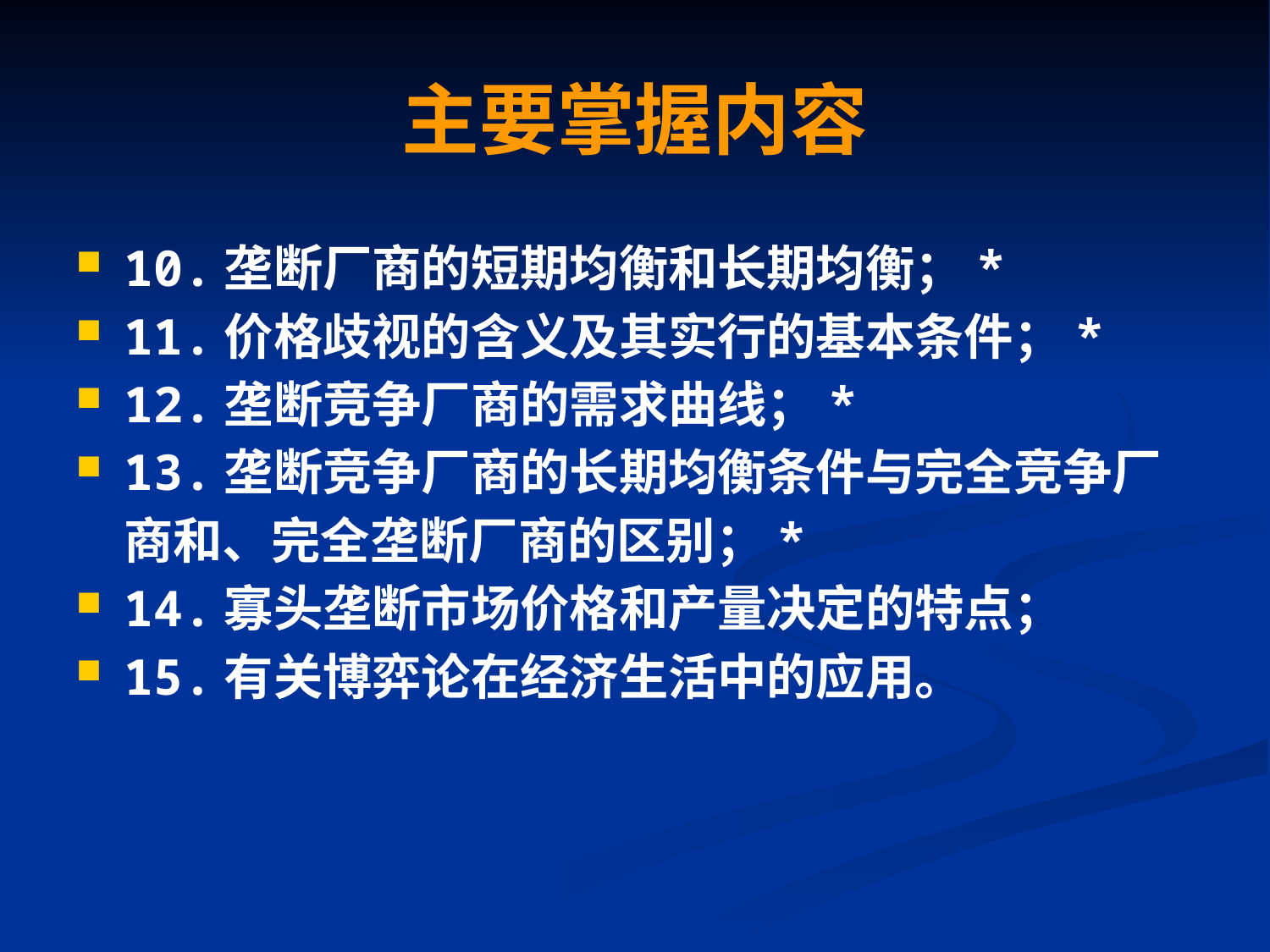

# 主要掌握内容
10.垄断厂商的短期均衡和长期均衡；*
11.价格歧视的含义及其实行的基本条件；*
12.垄断竞争厂商的需求曲线；*
13.垄断竞争厂商的长期均衡条件与完全竞争厂商和、完全垄断厂商的区别；*
14.寡头垄断市场价格和产量决定的特点；
15.有关博弈论在经济生活中的应用。

14